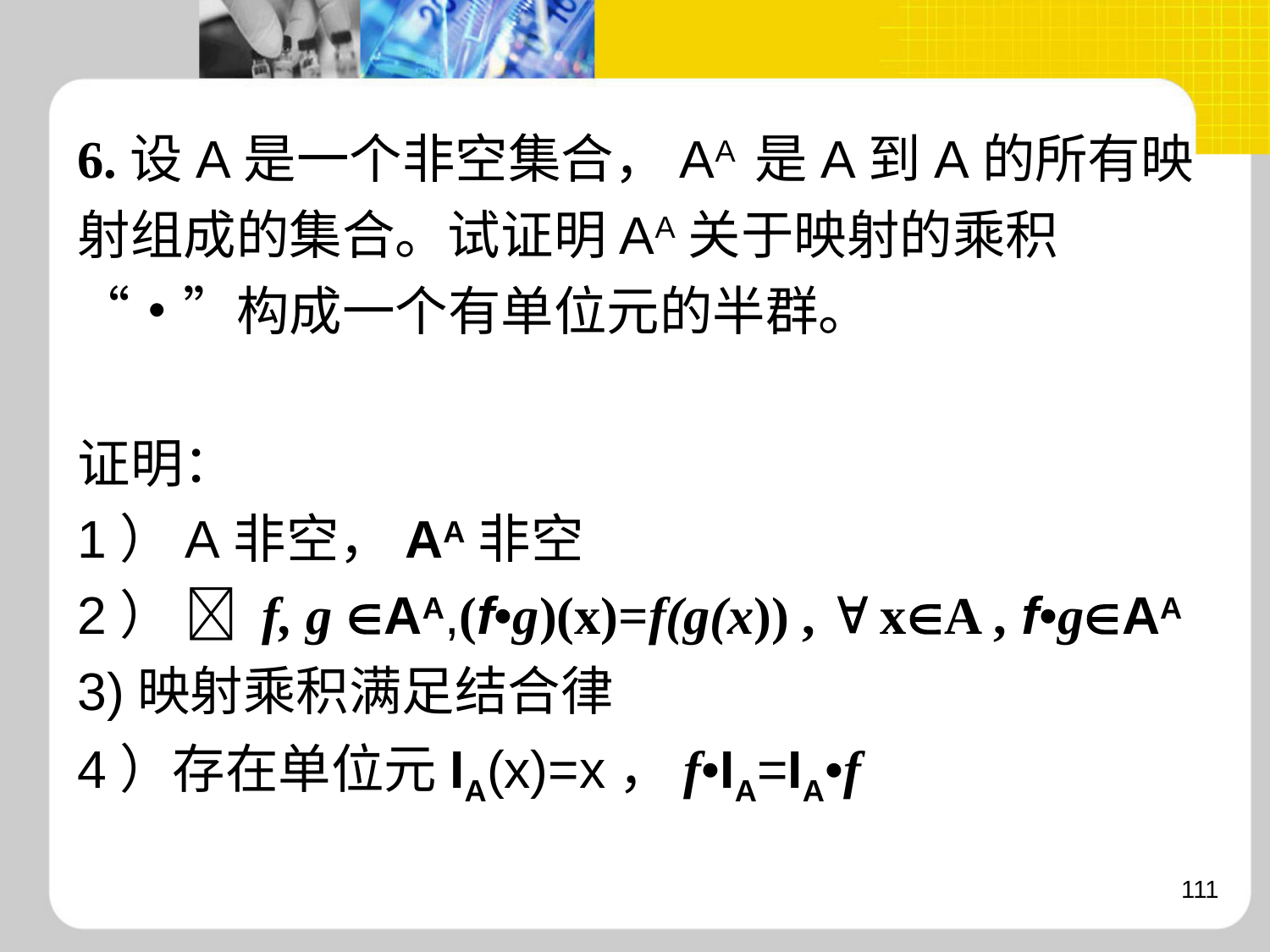

6.设A是一个非空集合，AA 是A到A的所有映射组成的集合。试证明AA关于映射的乘积“•”构成一个有单位元的半群。

证明：
1）A非空，AA非空
2） ∀ f, g ∈AA,(f•g)(x)=f(g(x)) , ∀ x∈A , f•g∈AA
3)映射乘积满足结合律
4）存在单位元IA(x)=x，f•IA=IA•f
111